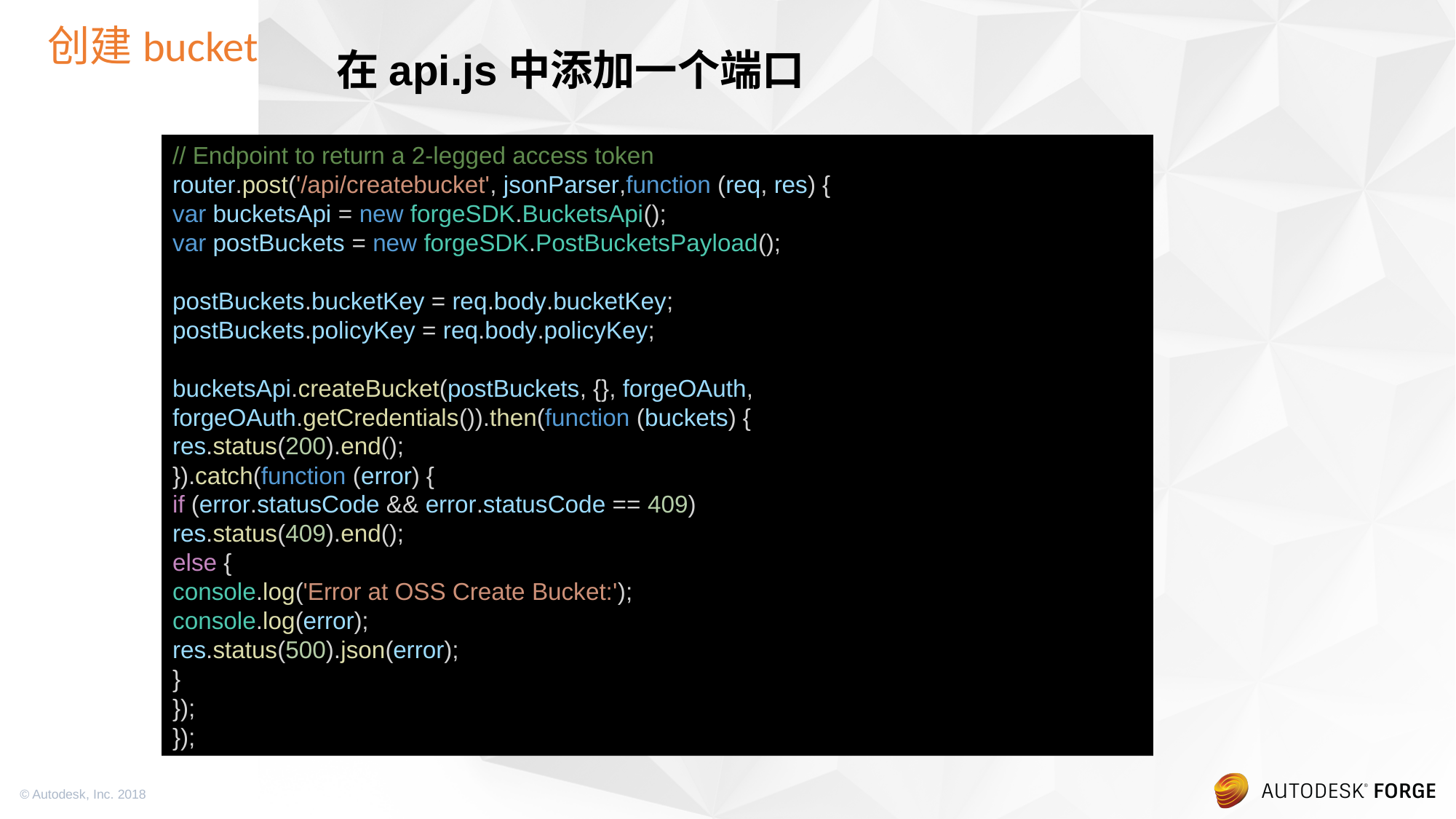

# 创建bucket
在api.js中添加一个端口
// Endpoint to return a 2-legged access token
router.post('/api/createbucket', jsonParser,function (req, res) {
var bucketsApi = new forgeSDK.BucketsApi();
var postBuckets = new forgeSDK.PostBucketsPayload();
postBuckets.bucketKey = req.body.bucketKey;
postBuckets.policyKey = req.body.policyKey;
bucketsApi.createBucket(postBuckets, {}, forgeOAuth, forgeOAuth.getCredentials()).then(function (buckets) {
res.status(200).end();
}).catch(function (error) {
if (error.statusCode && error.statusCode == 409)
res.status(409).end();
else {
console.log('Error at OSS Create Bucket:');
console.log(error);
res.status(500).json(error);
}
});
});